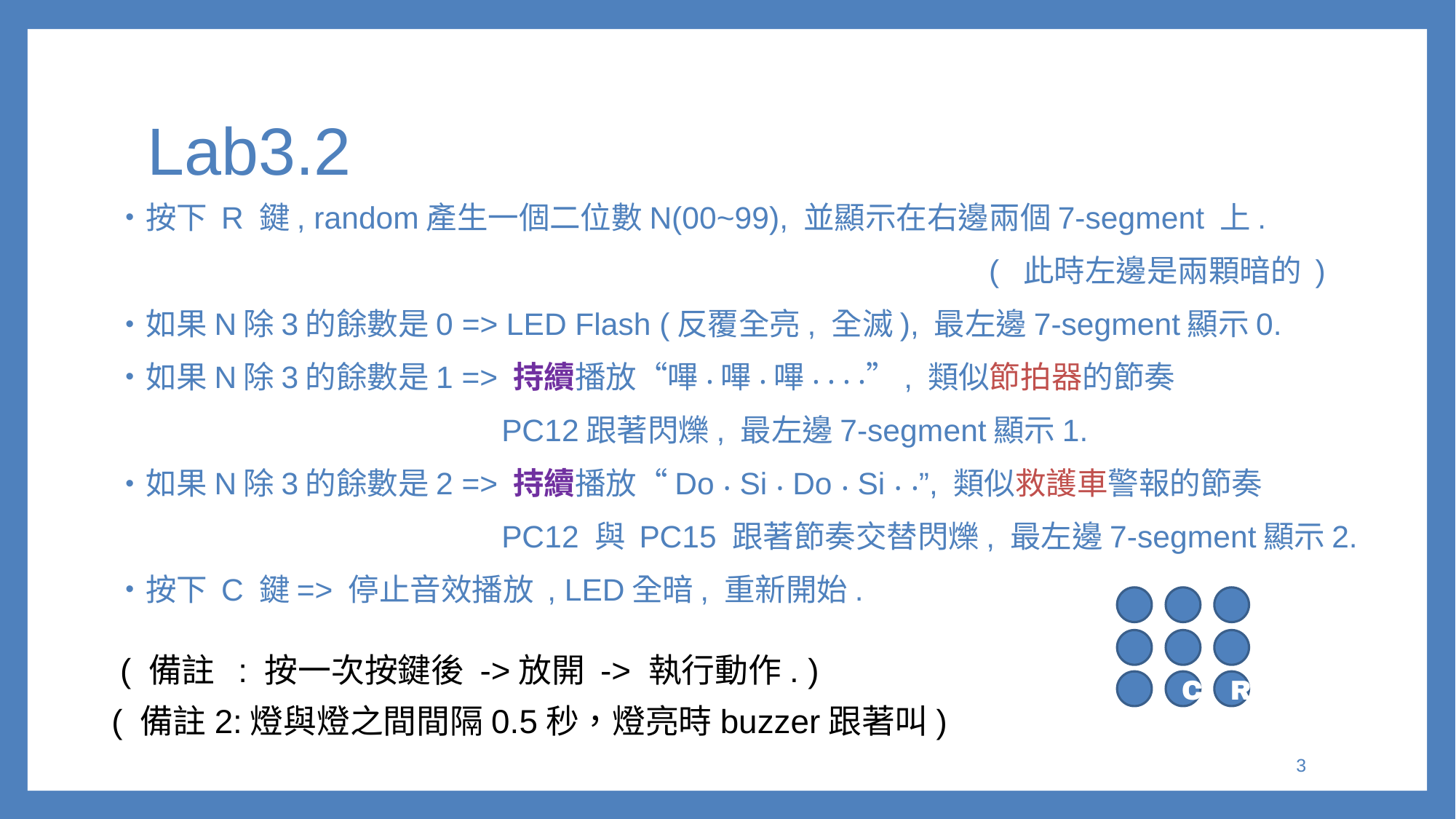

# Lab3.2
按下 R 鍵, random產生一個二位數N(00~99), 並顯示在右邊兩個7-segment 上.
                                                                                                     (  此時左邊是兩顆暗的 )
如果N除3的餘數是0 => LED Flash (反覆全亮, 全滅), 最左邊7-segment顯示0.
如果N除3的餘數是1 => 持續播放“嗶 ⸳ 嗶 ⸳ 嗶 ⸳ ⸳ ⸳ ⸳”, 類似節拍器的節奏
                                            PC12跟著閃爍, 最左邊7-segment顯示1.
如果N除3的餘數是2 => 持續播放“Do ⸳ Si ⸳ Do ⸳ Si ⸳ ⸳”, 類似救護車警報的節奏
                                            PC12 與 PC15 跟著節奏交替閃爍, 最左邊7-segment顯示2.
按下 C 鍵=> 停止音效播放 , LED全暗, 重新開始.

C
R
( 備註  : 按一次按鍵後 ->放開 -> 執行動作. )
( 備註2:燈與燈之間間隔0.5秒，燈亮時buzzer跟著叫)
3